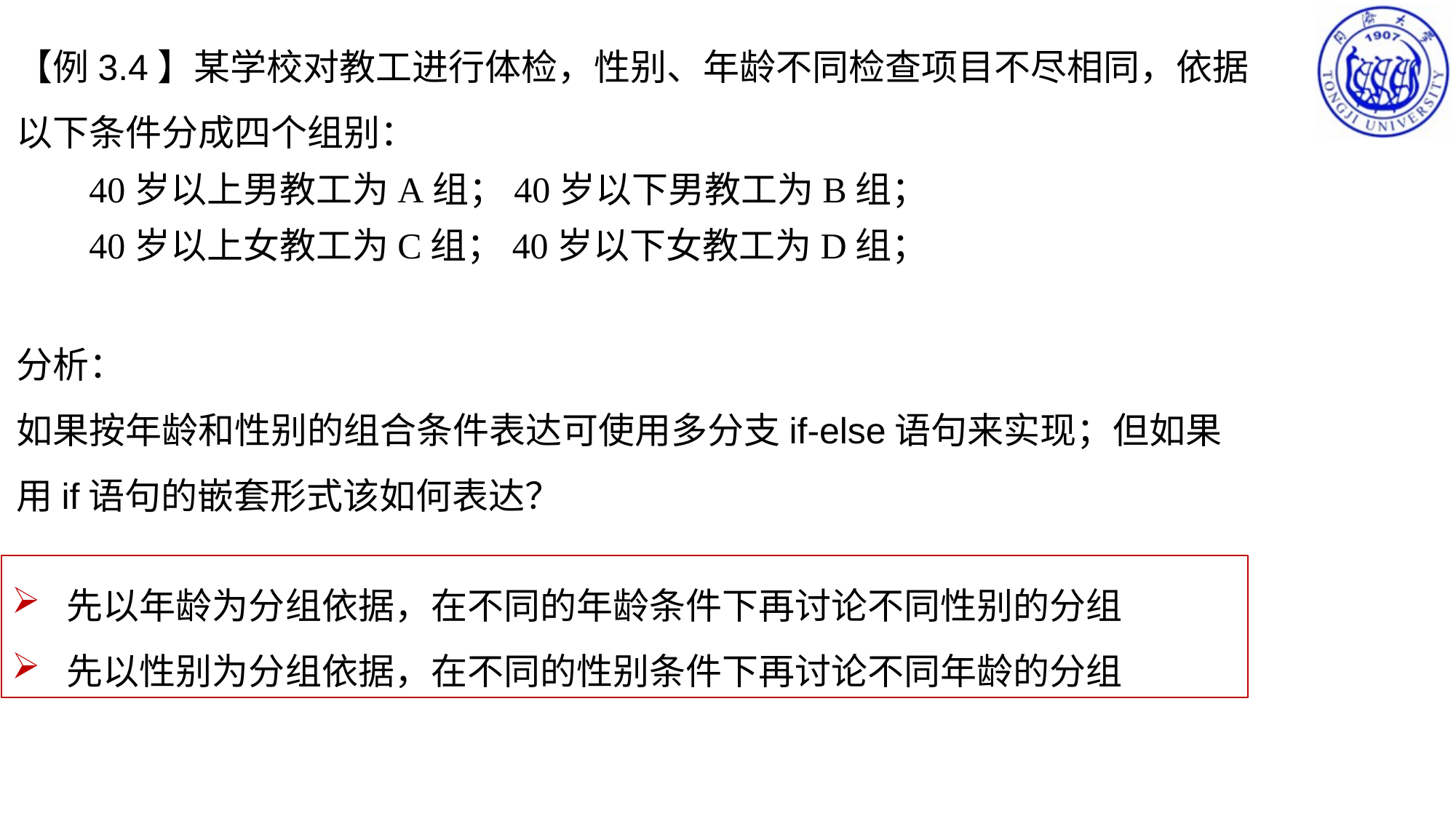

【例3.4】某学校对教工进行体检，性别、年龄不同检查项目不尽相同，依据以下条件分成四个组别：
        40岁以上男教工为A组；40岁以下男教工为B组；
        40岁以上女教工为C组；40岁以下女教工为D组；
分析：
如果按年龄和性别的组合条件表达可使用多分支if-else语句来实现；但如果用if语句的嵌套形式该如何表达？
先以年龄为分组依据，在不同的年龄条件下再讨论不同性别的分组
先以性别为分组依据，在不同的性别条件下再讨论不同年龄的分组